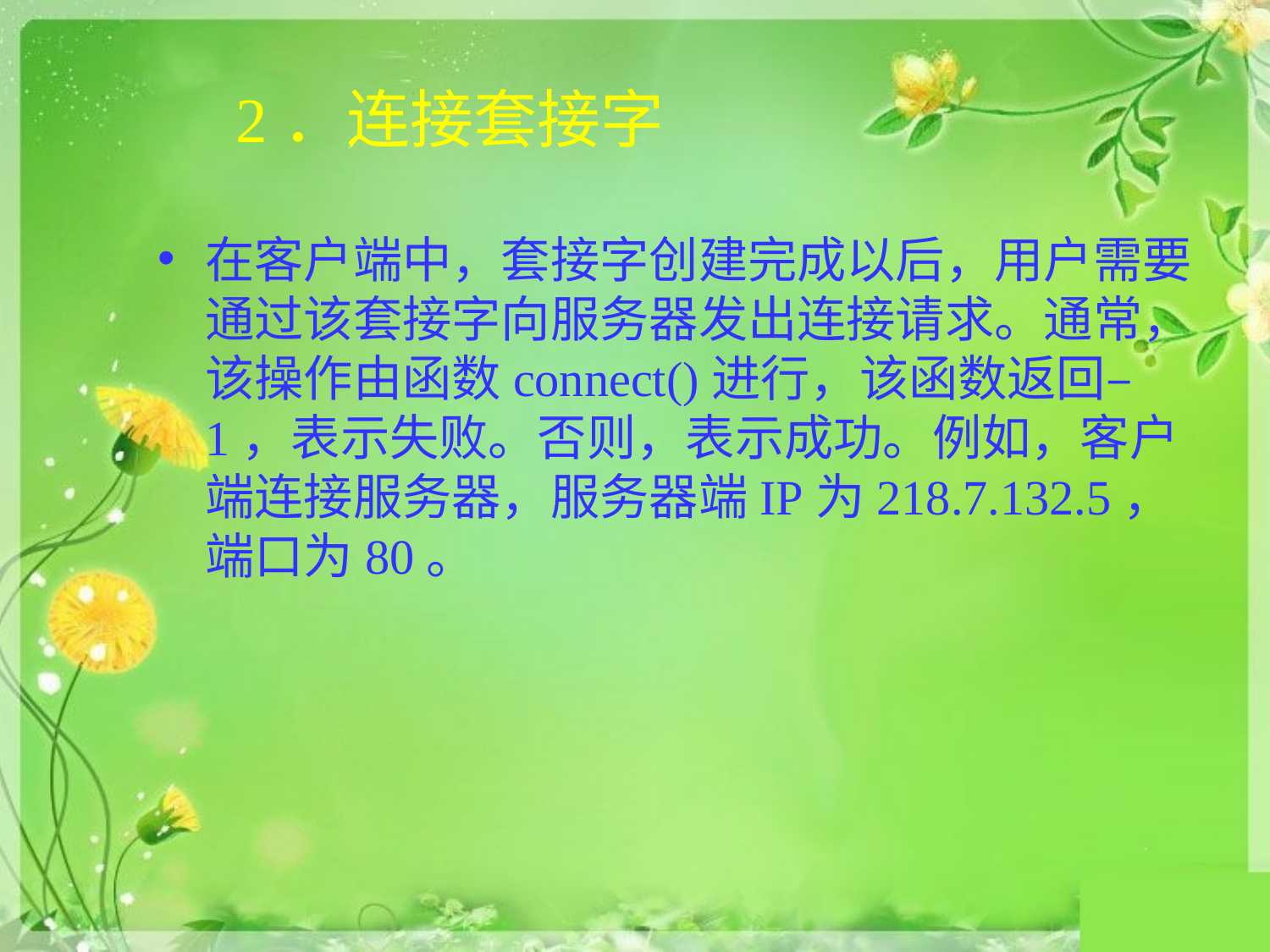

# 2．连接套接字
在客户端中，套接字创建完成以后，用户需要通过该套接字向服务器发出连接请求。通常，该操作由函数connect()进行，该函数返回–1，表示失败。否则，表示成功。例如，客户端连接服务器，服务器端IP为218.7.132.5，端口为80。